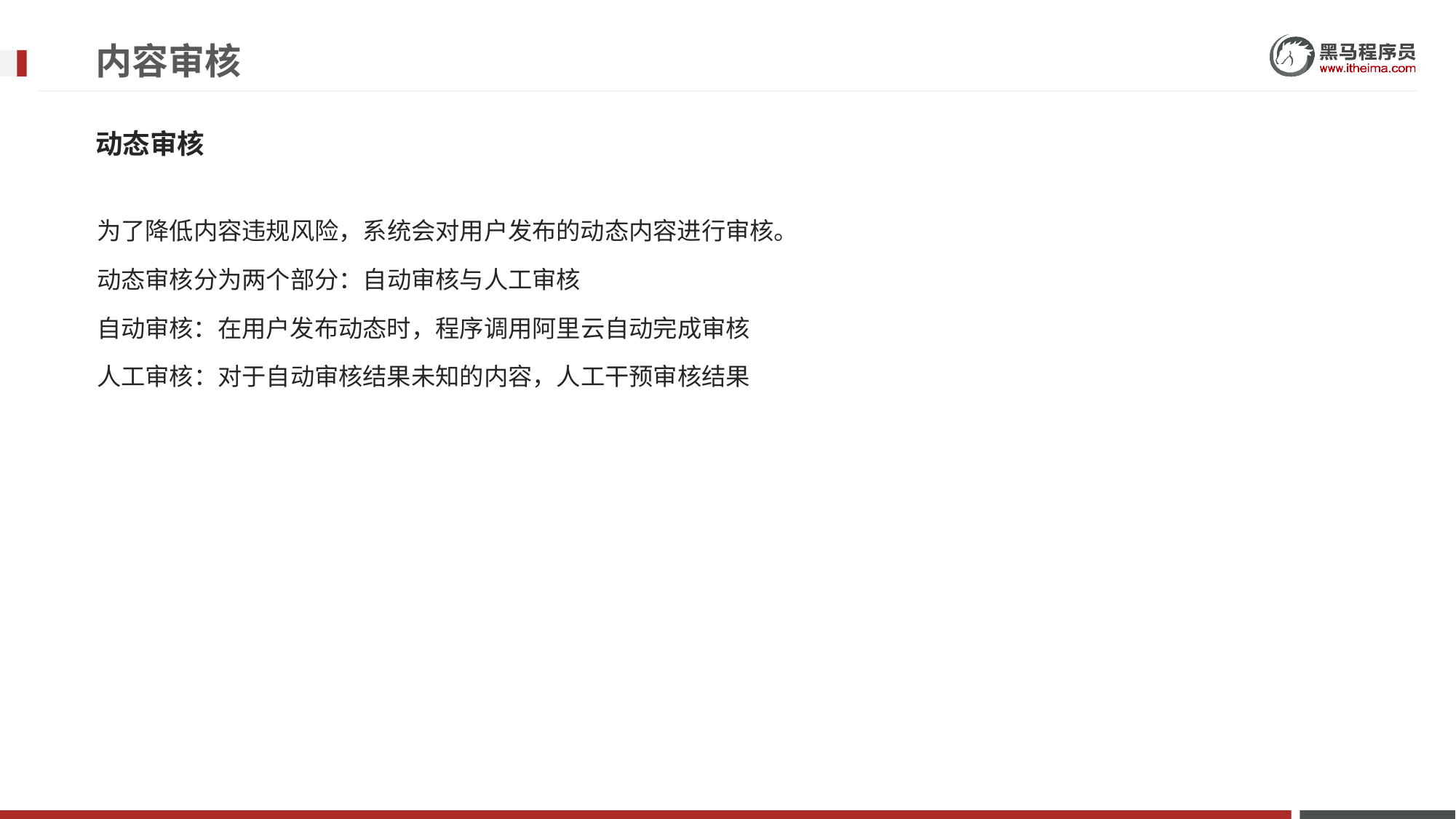

# 内容审核
动态审核
为了降低内容违规风险，系统会对用户发布的动态内容进行审核。
动态审核分为两个部分：自动审核与人工审核
自动审核：在用户发布动态时，程序调用阿里云自动完成审核
人工审核：对于自动审核结果未知的内容，人工干预审核结果